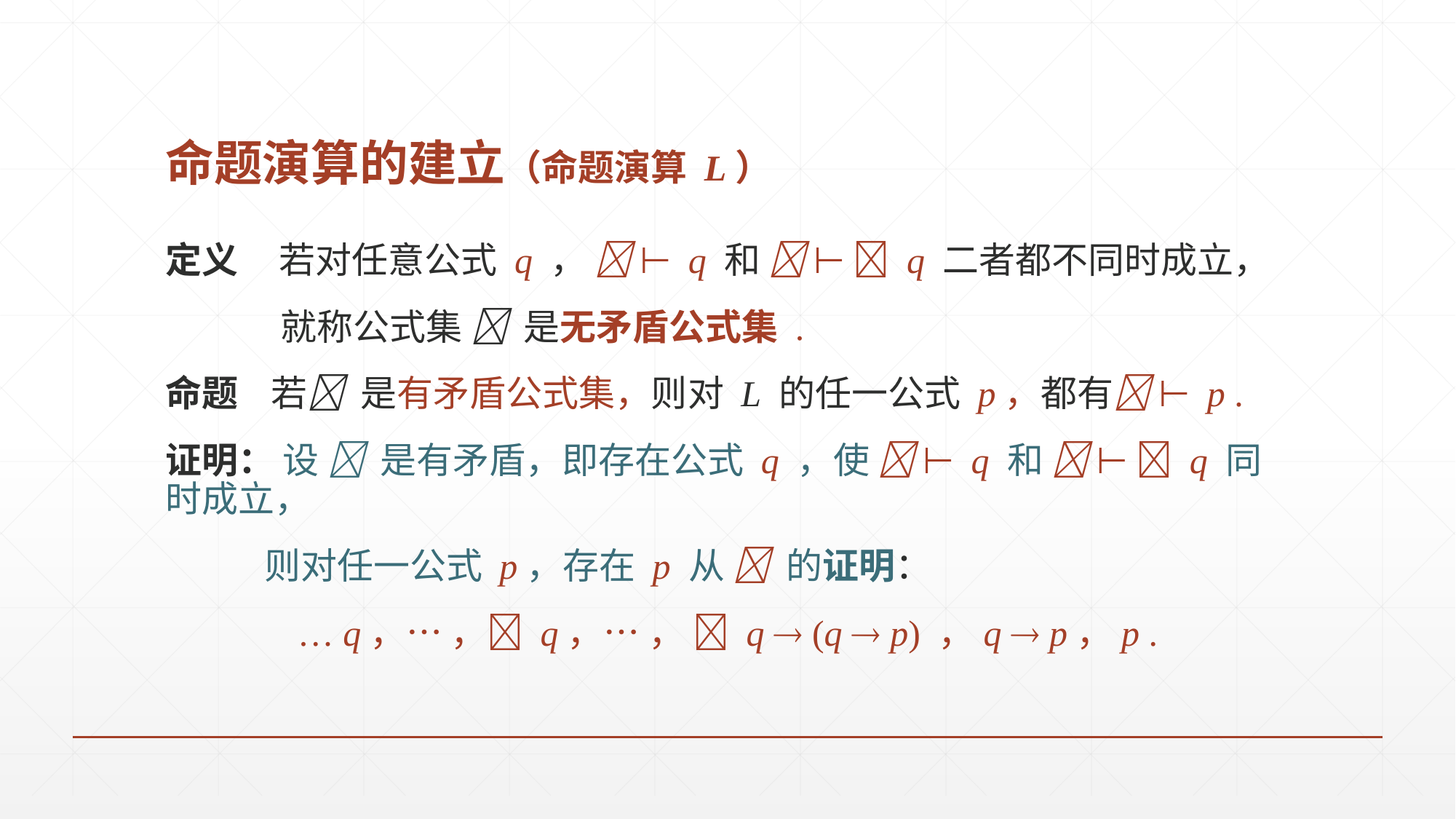

# 命题演算的建立（命题演算 L）
定义     若对任意公式 q ， Γ ⊢ q 和 Γ ⊢ ¬ q 二者都不同时成立，
             就称公式集 Γ  是无矛盾公式集 .
命题    若Γ  是有矛盾公式集，则对 L 的任一公式 p，都有Γ ⊢ p .
证明： 设 Γ  是有矛盾，即存在公式 q ，使 Γ ⊢ q 和 Γ ⊢ ¬ q 同时成立，
           则对任一公式 p，存在 p 从 Γ  的证明：
… q，… ，¬ q，… ， ¬ q → (q → p) ，q → p，p .